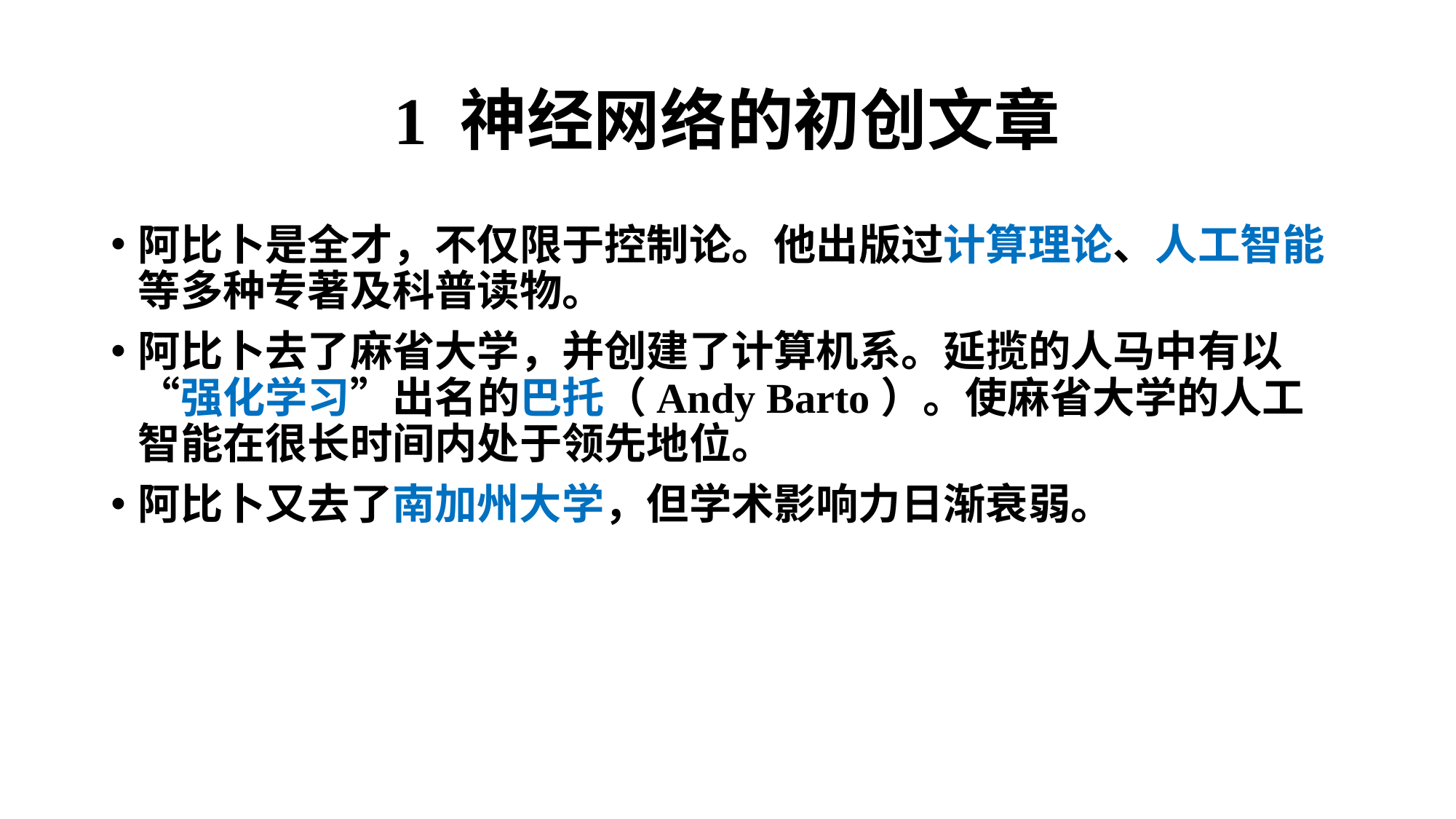

# 1 神经网络的初创文章
阿比卜是全才，不仅限于控制论。他出版过计算理论、人工智能等多种专著及科普读物。
阿比卜去了麻省大学，并创建了计算机系。延揽的人马中有以“强化学习”出名的巴托（Andy Barto）。使麻省大学的人工智能在很长时间内处于领先地位。
阿比卜又去了南加州大学，但学术影响力日渐衰弱。